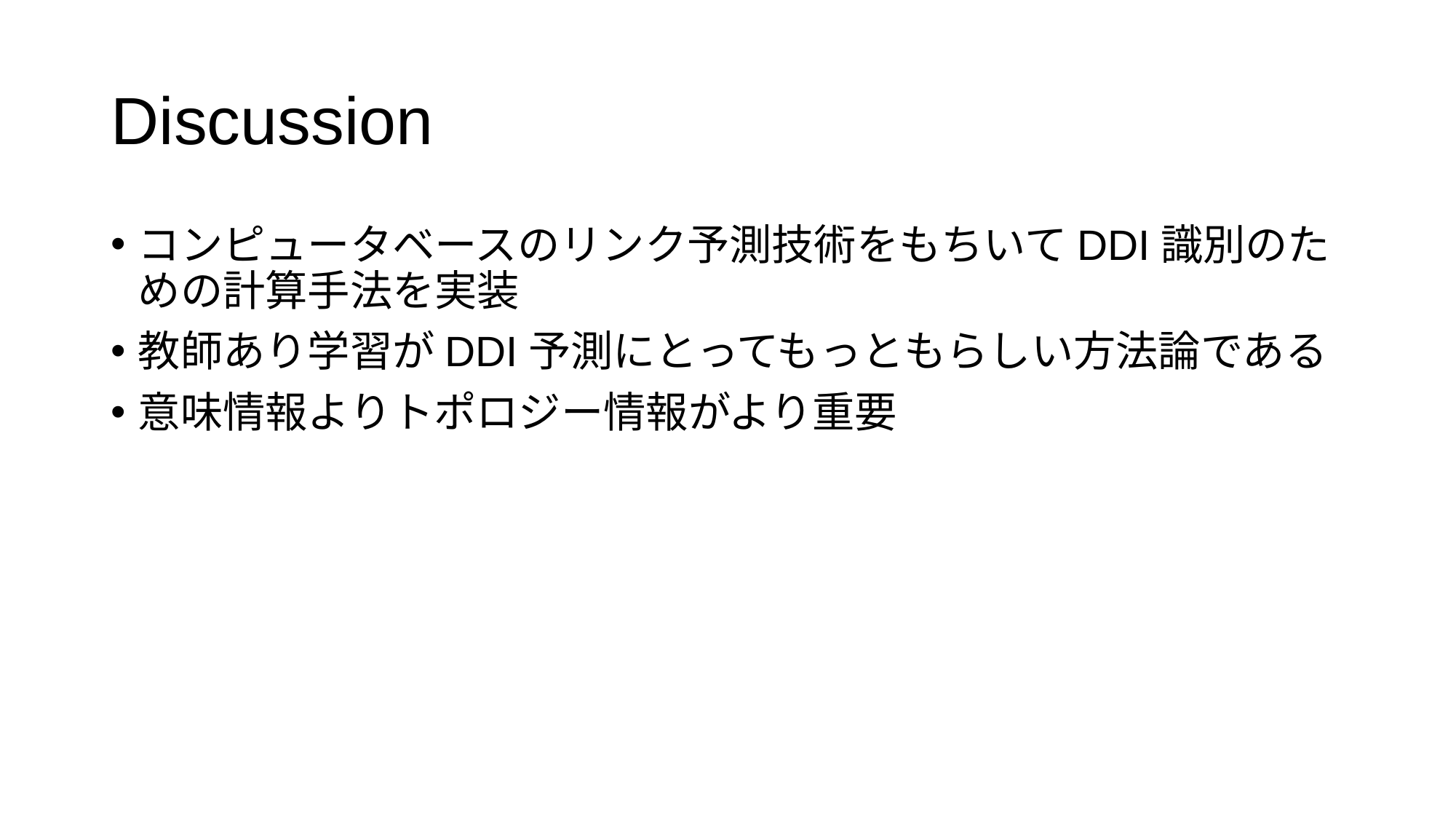

# Discussion
コンピュータベースのリンク予測技術をもちいてDDI識別のための計算手法を実装
教師あり学習がDDI予測にとってもっともらしい方法論である
意味情報よりトポロジー情報がより重要